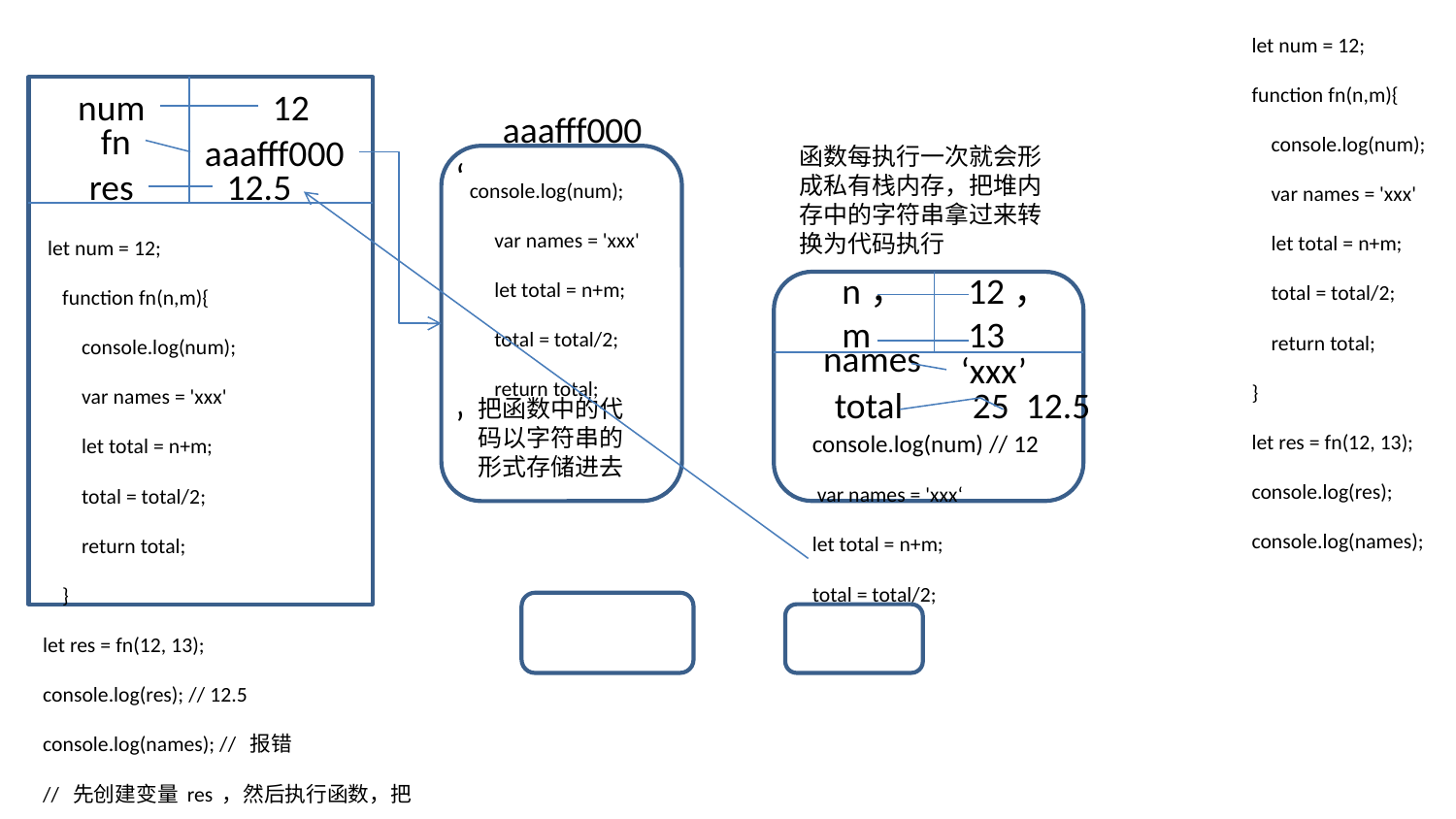

let num = 12;
    function fn(n,m){
        console.log(num);
        var names = 'xxx'
        let total = n+m;
        total = total/2;
        return total;
    }
    let res = fn(12, 13);
    console.log(res);
    console.log(names);

num
12
aaafff000
fn
aaafff000
函数每执行一次就会形成私有栈内存，把堆内存中的字符串拿过来转换为代码执行

‘ console.log(num);
        var names = 'xxx'
        let total = n+m;
        total = total/2;
        return total;
’
res
12.5
 let num = 12;
    function fn(n,m){
        console.log(num);
        var names = 'xxx'
        let total = n+m;
        total = total/2;
        return total;
    }
let res = fn(12, 13);
console.log(res); // 12.5
console.log(names); // 报错
// 先创建变量res，然后执行函数，把函数执行的结果拿过来

n，
m
12，
13

names
‘xxx’
total
25  12.5
把函数中的代码以字符串的形式存储进去
console.log(num) // 12
 var names = 'xxx‘
let total = n+m;
total = total/2;
return total;